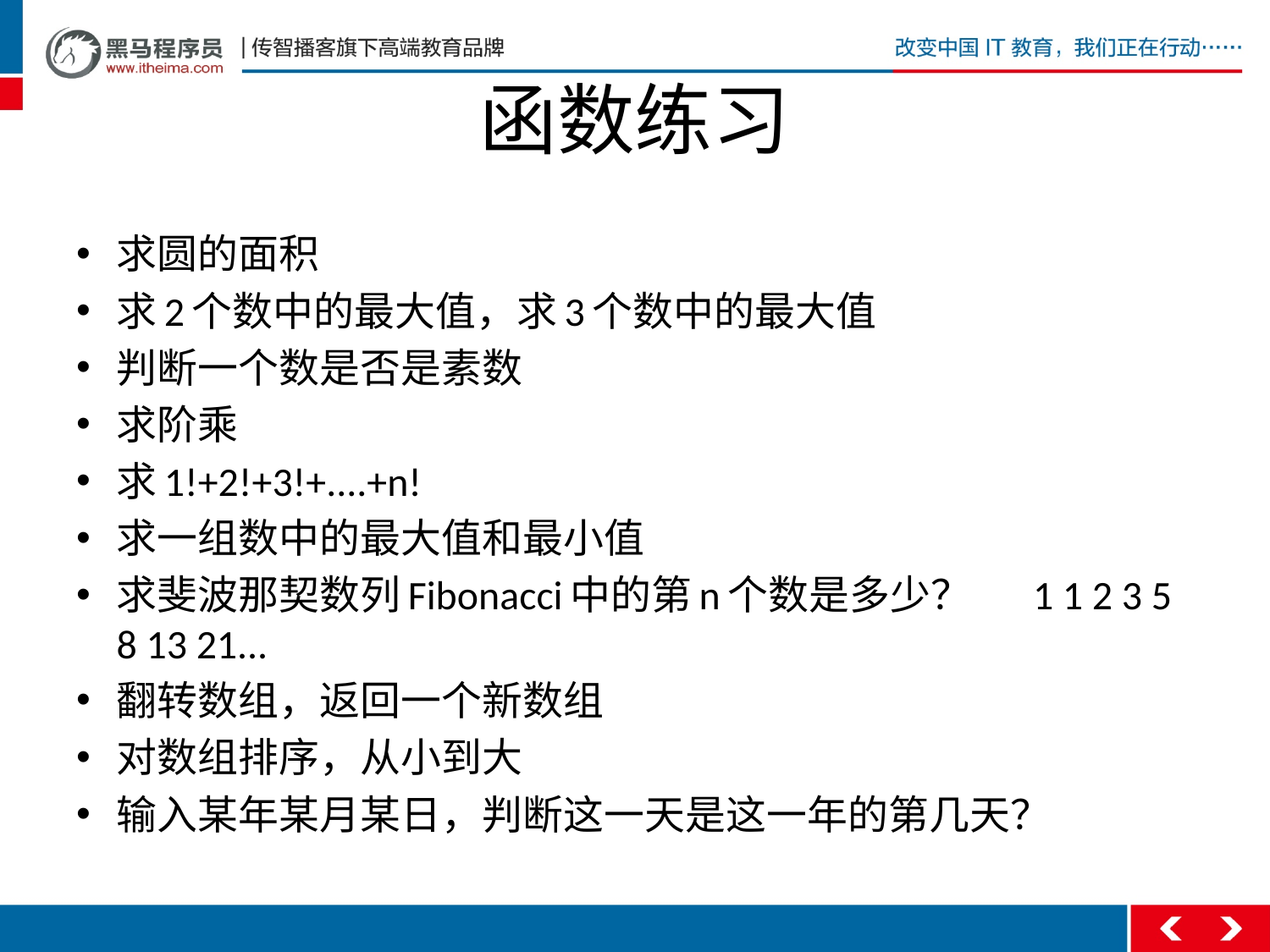

# 函数练习
求圆的面积
求2个数中的最大值，求3个数中的最大值
判断一个数是否是素数
求阶乘
求1!+2!+3!+....+n!
求一组数中的最大值和最小值
求斐波那契数列Fibonacci中的第n个数是多少？      1 1 2 3 5 8 13 21...
翻转数组，返回一个新数组
对数组排序，从小到大
输入某年某月某日，判断这一天是这一年的第几天？